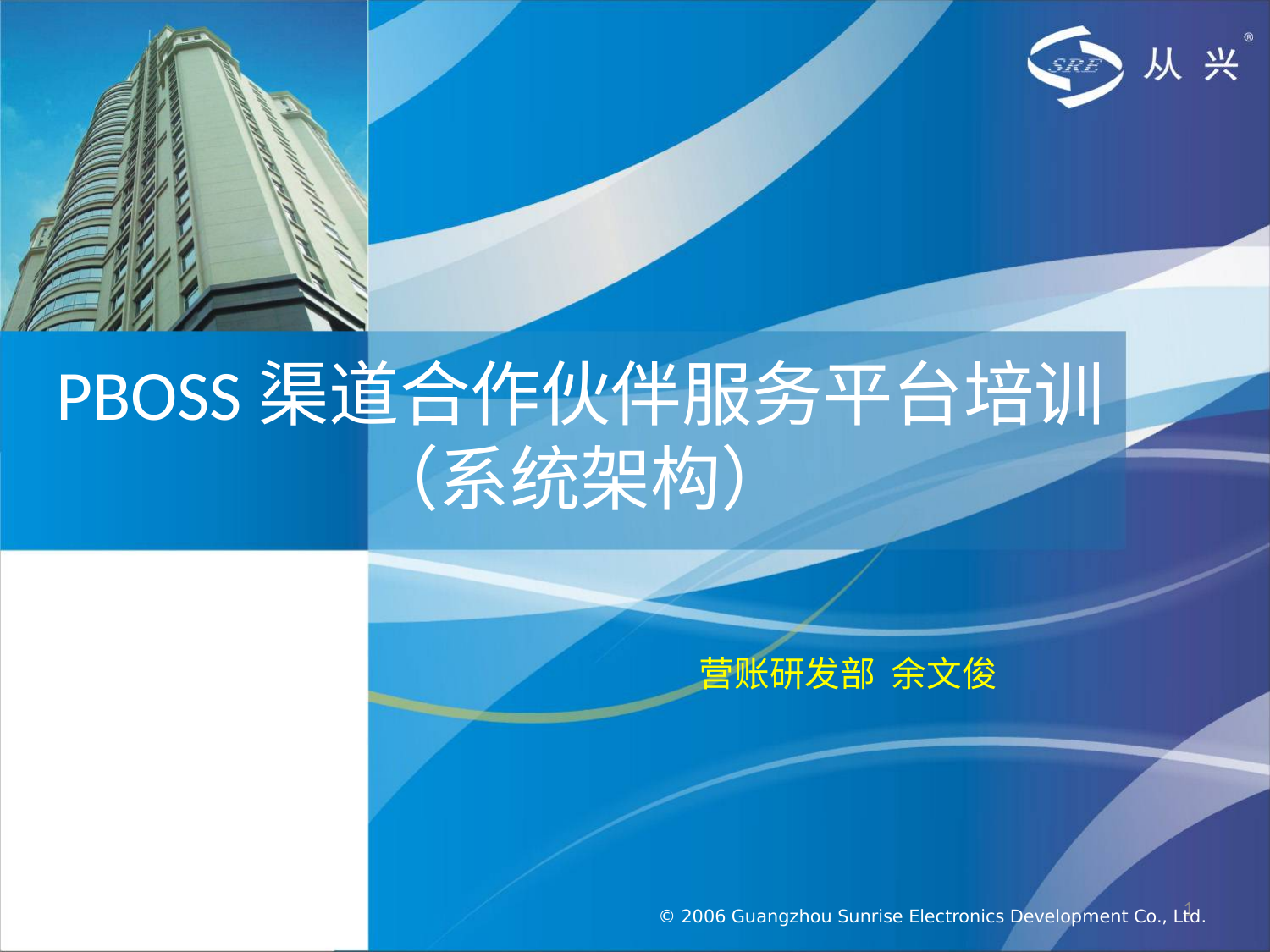

# PBOSS渠道合作伙伴服务平台培训（系统架构）
营账研发部  余文俊
1
© 2006 Guangzhou Sunrise Electronics Development Co., Ltd.